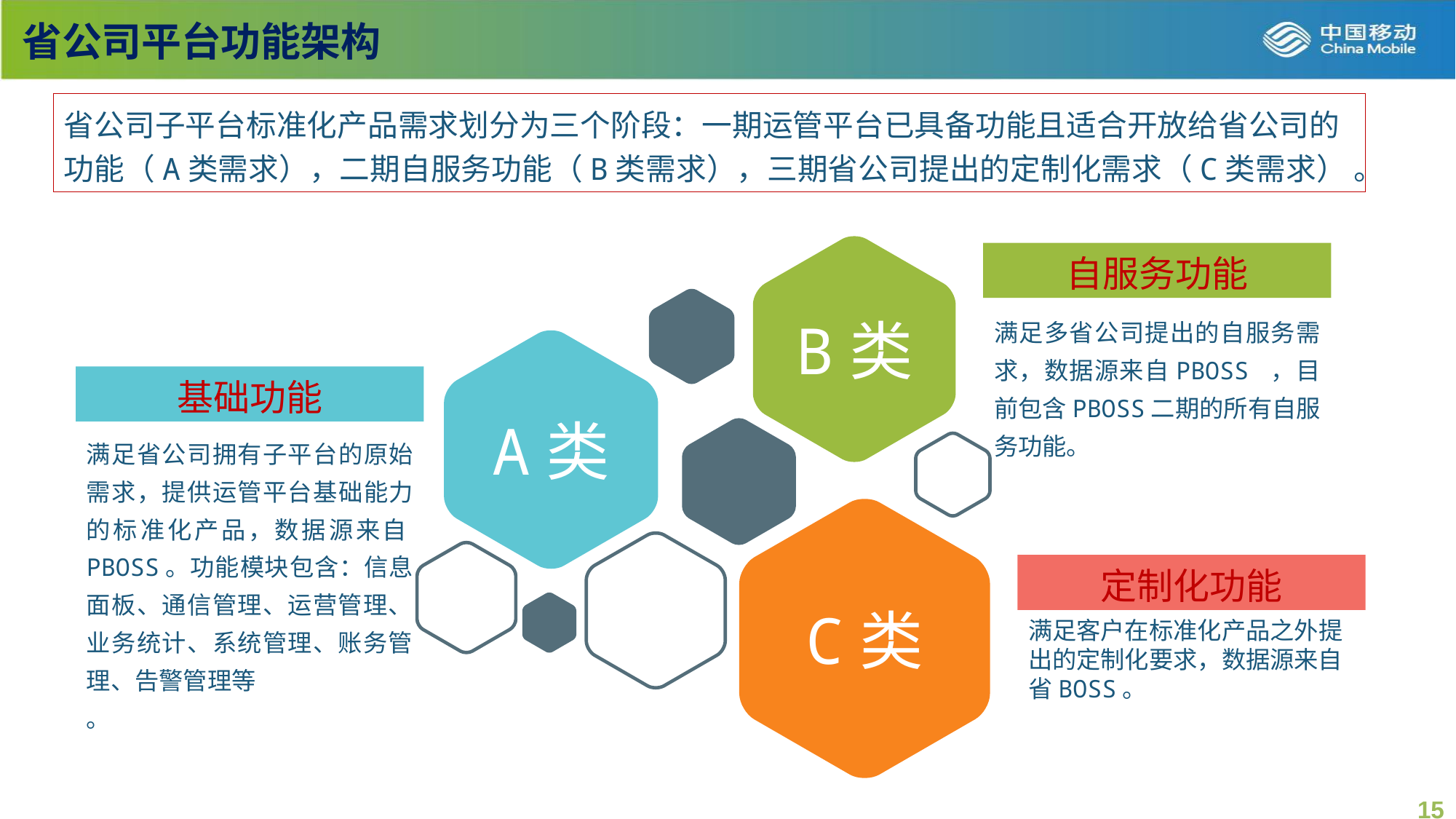

# 省公司平台功能架构
省公司子平台标准化产品需求划分为三个阶段：一期运管平台已具备功能且适合开放给省公司的功能（A类需求），二期自服务功能（B类需求），三期省公司提出的定制化需求（C类需求） 。
B类
自服务功能

满足多省公司提出的自服务需求，数据源来自PBOSS ，目前包含PBOSS二期的所有自服务功能。
A类
基础功能

满足省公司拥有子平台的原始需求，提供运管平台基础能力的标准化产品，数据源来自PBOSS。功能模块包含：信息面板、通信管理、运营管理、业务统计、系统管理、账务管理、告警管理等
。

C类

定制化功能

满足客户在标准化产品之外提出的定制化要求，数据源来自省BOSS。